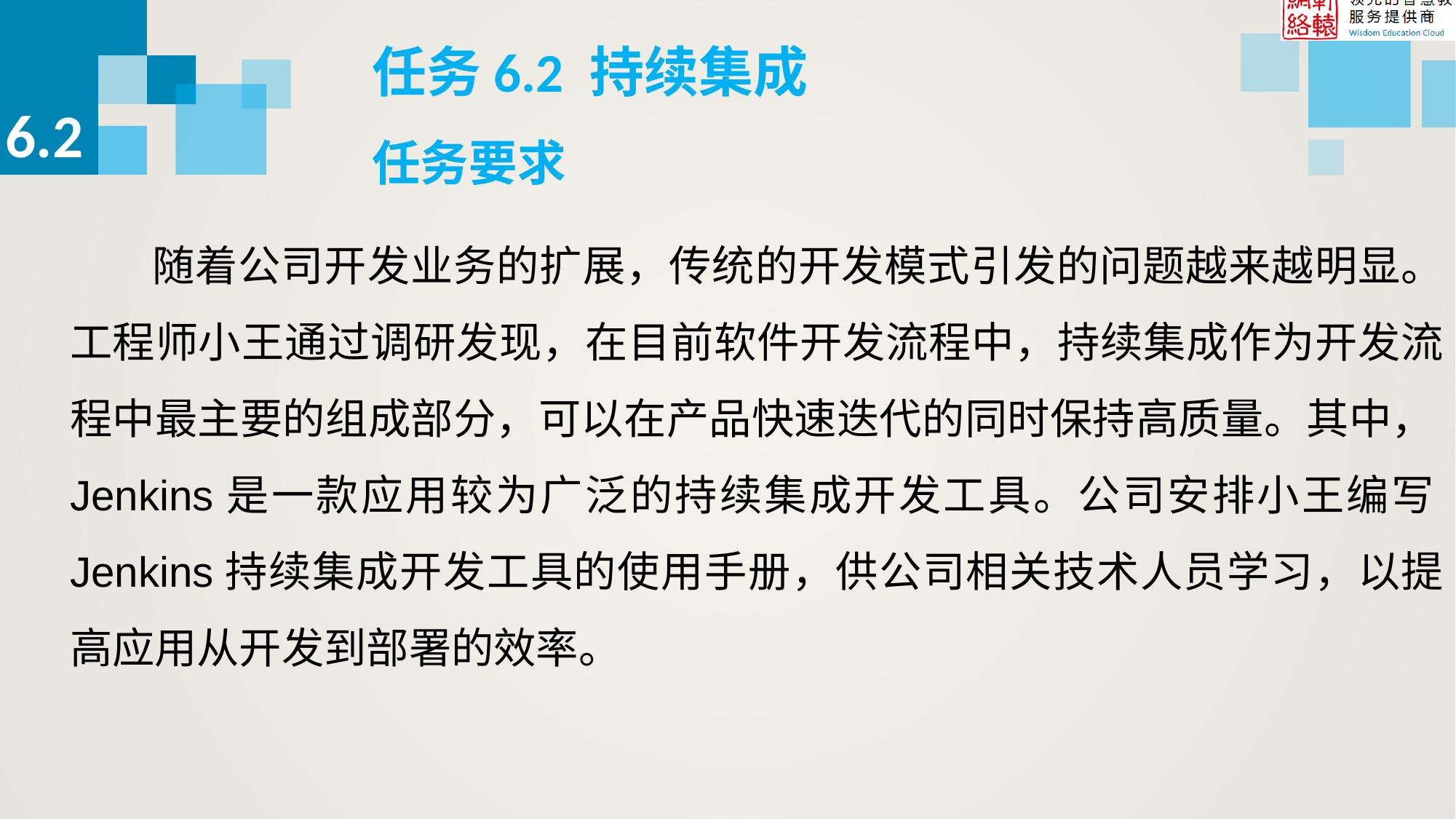

任务6.2 持续集成
6.2
任务要求
       随着公司开发业务的扩展，传统的开发模式引发的问题越来越明显。工程师小王通过调研发现，在目前软件开发流程中，持续集成作为开发流程中最主要的组成部分，可以在产品快速迭代的同时保持高质量。其中，Jenkins是一款应用较为广泛的持续集成开发工具。公司安排小王编写Jenkins持续集成开发工具的使用手册，供公司相关技术人员学习，以提高应用从开发到部署的效率。